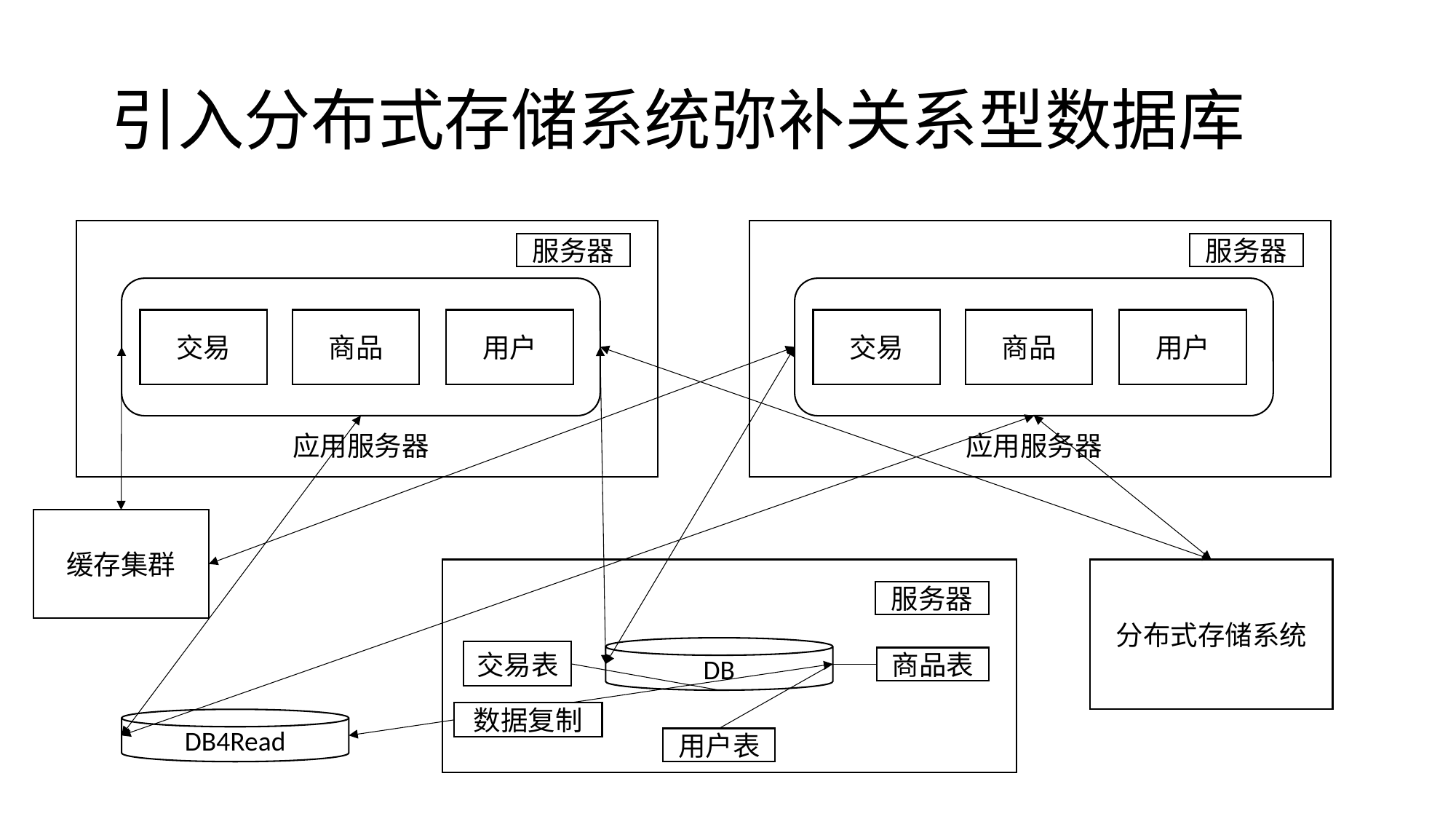

# 引入分布式存储系统弥补关系型数据库

服务器
服务器

应用服务器

应用服务器
交易
商品
用户
交易
商品
用户
缓存集群

分布式存储系统
服务器
DB
交易表
商品表
数据复制
DB4Read
用户表